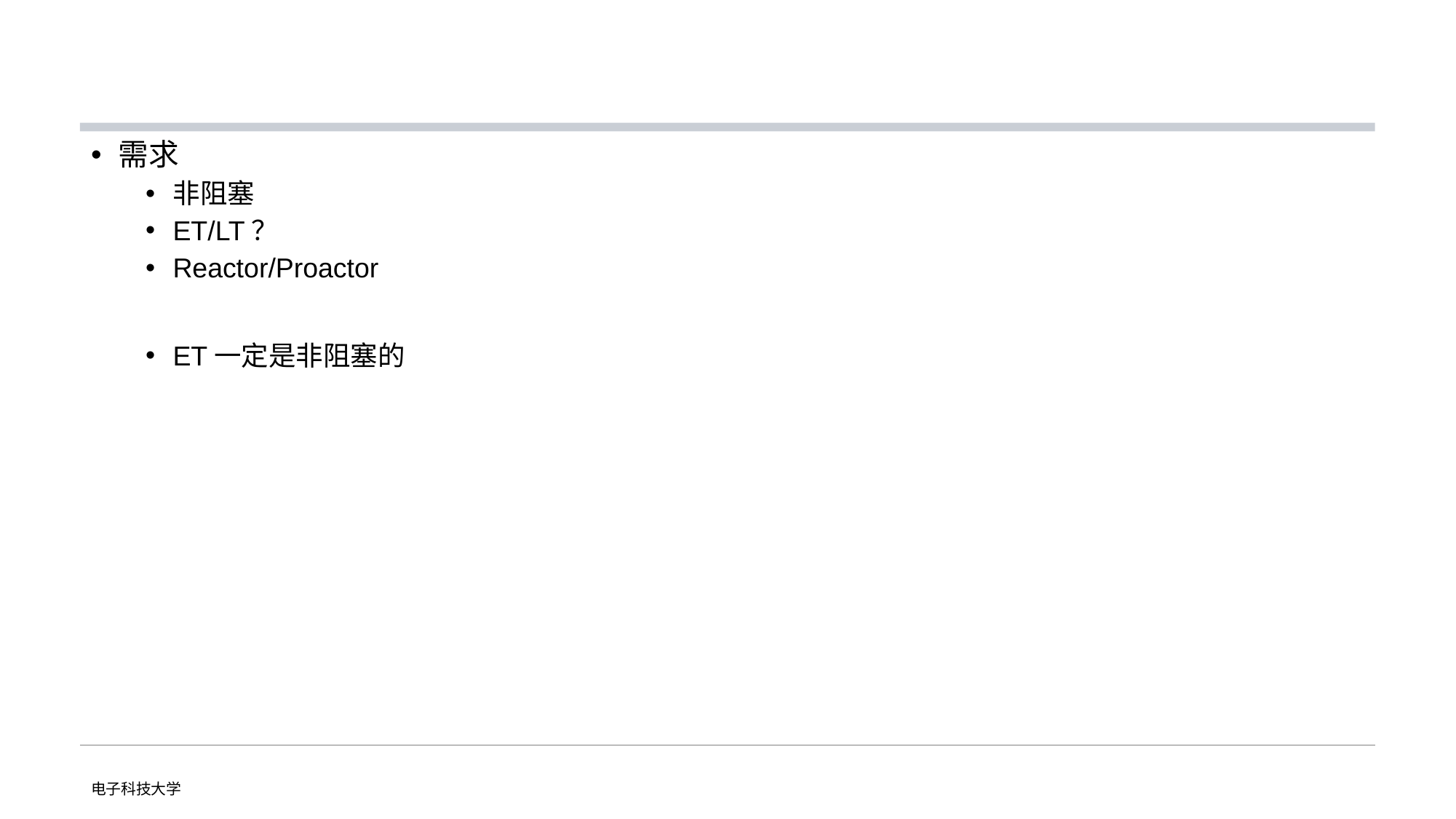

#
需求
非阻塞
ET/LT？
Reactor/Proactor

ET一定是非阻塞的

电子科技大学